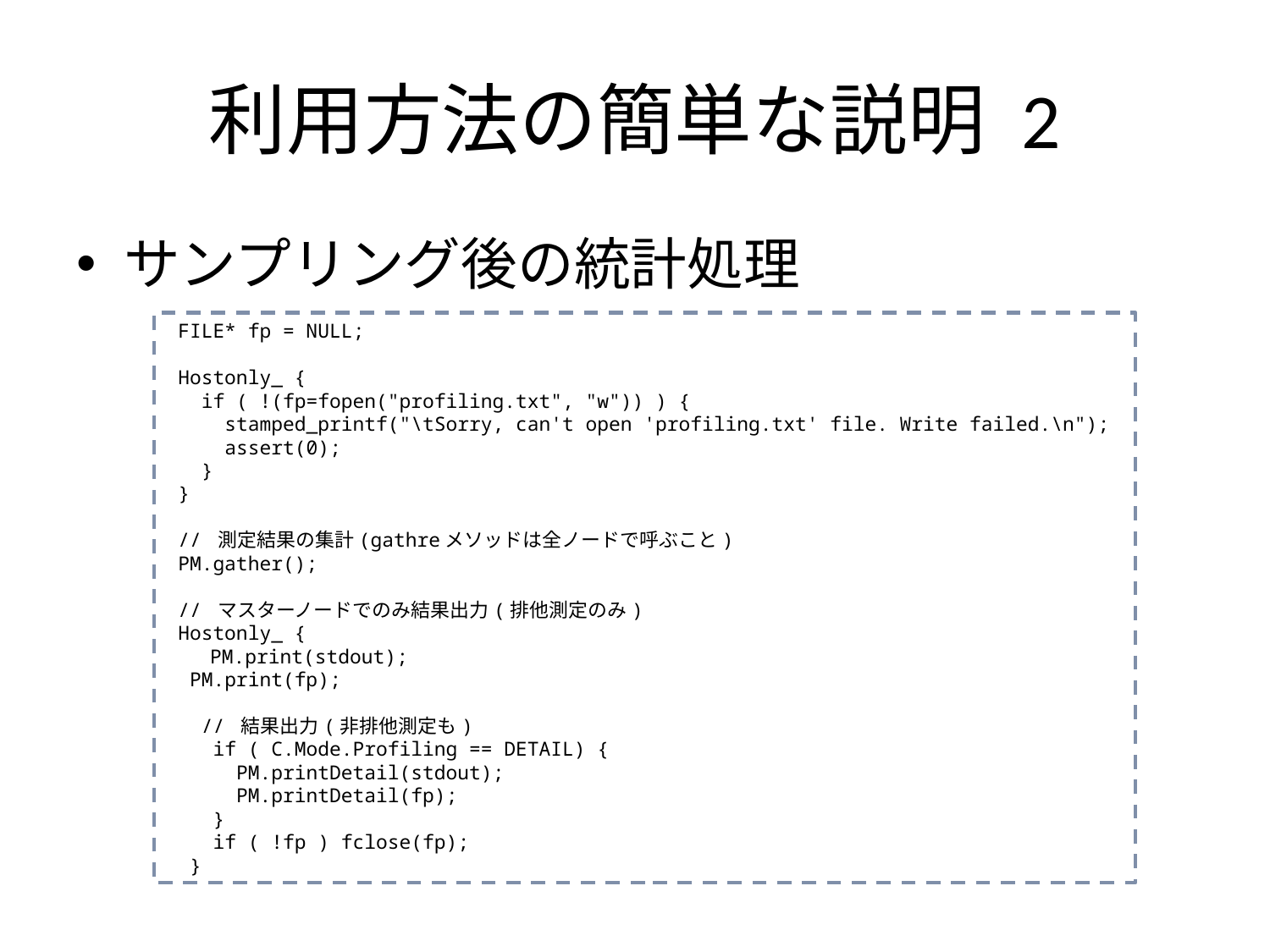

# 利用方法の簡単な説明 2
サンプリング後の統計処理
 FILE* fp = NULL;

 Hostonly_ {
   if ( !(fp=fopen("profiling.txt", "w")) ) {
     stamped_printf("\tSorry, can't open 'profiling.txt' file. Write failed.\n");
     assert(0);
   }
 }

 // 測定結果の集計(gathreメソッドは全ノードで呼ぶこと)
 PM.gather();

 // マスターノードでのみ結果出力(排他測定のみ)
 Hostonly_ {
　　PM.print(stdout);
  PM.print(fp);

   // 結果出力(非排他測定も)
    if ( C.Mode.Profiling == DETAIL) {
      PM.printDetail(stdout);
      PM.printDetail(fp);
    }
    if ( !fp ) fclose(fp);
  }